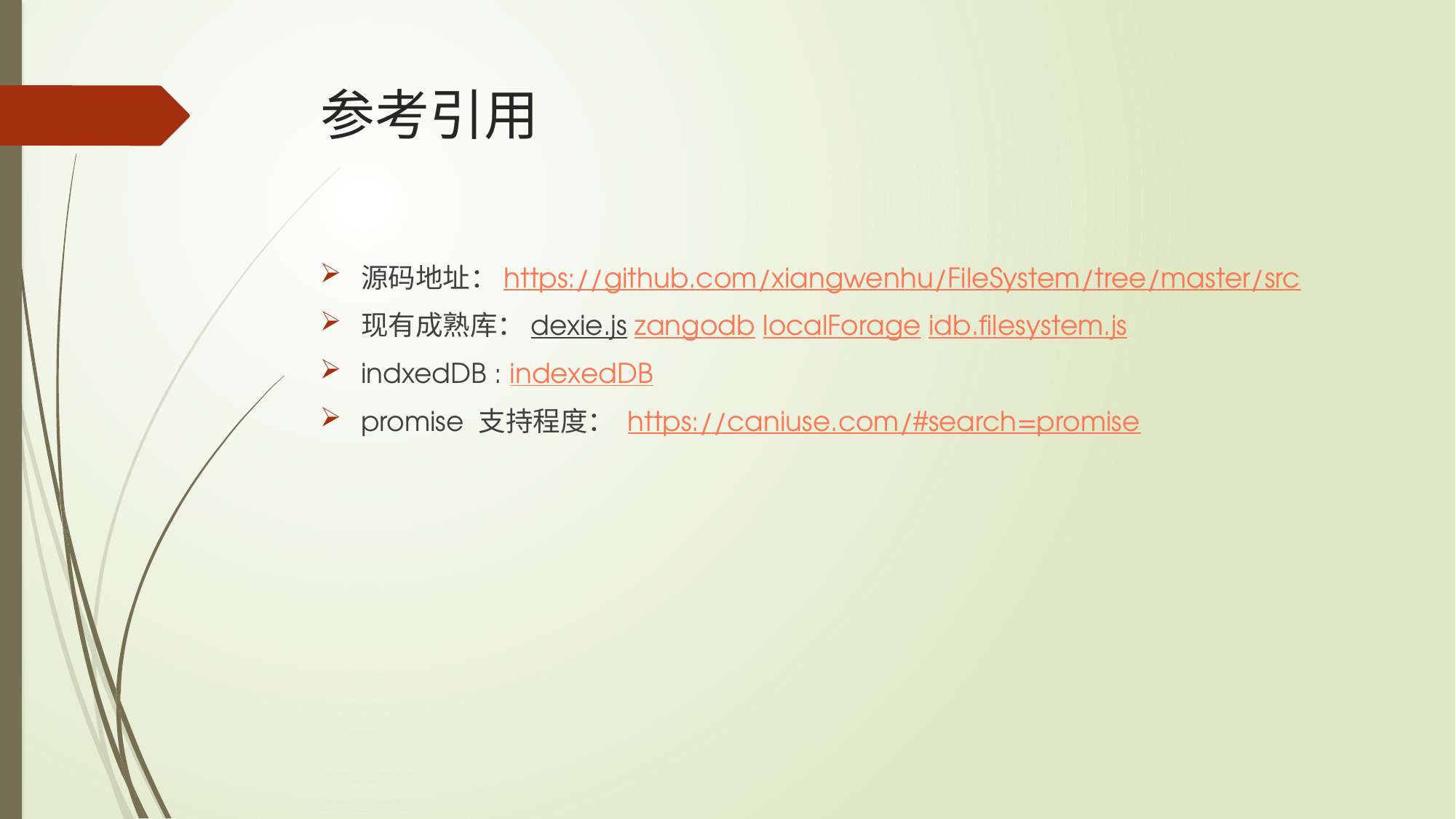

# 参考引用
源码地址：https://github.com/xiangwenhu/FileSystem/tree/master/src
现有成熟库：dexie.js zangodb localForage idb.filesystem.js
indxedDB : indexedDB
promise 支持程度： https://caniuse.com/#search=promise